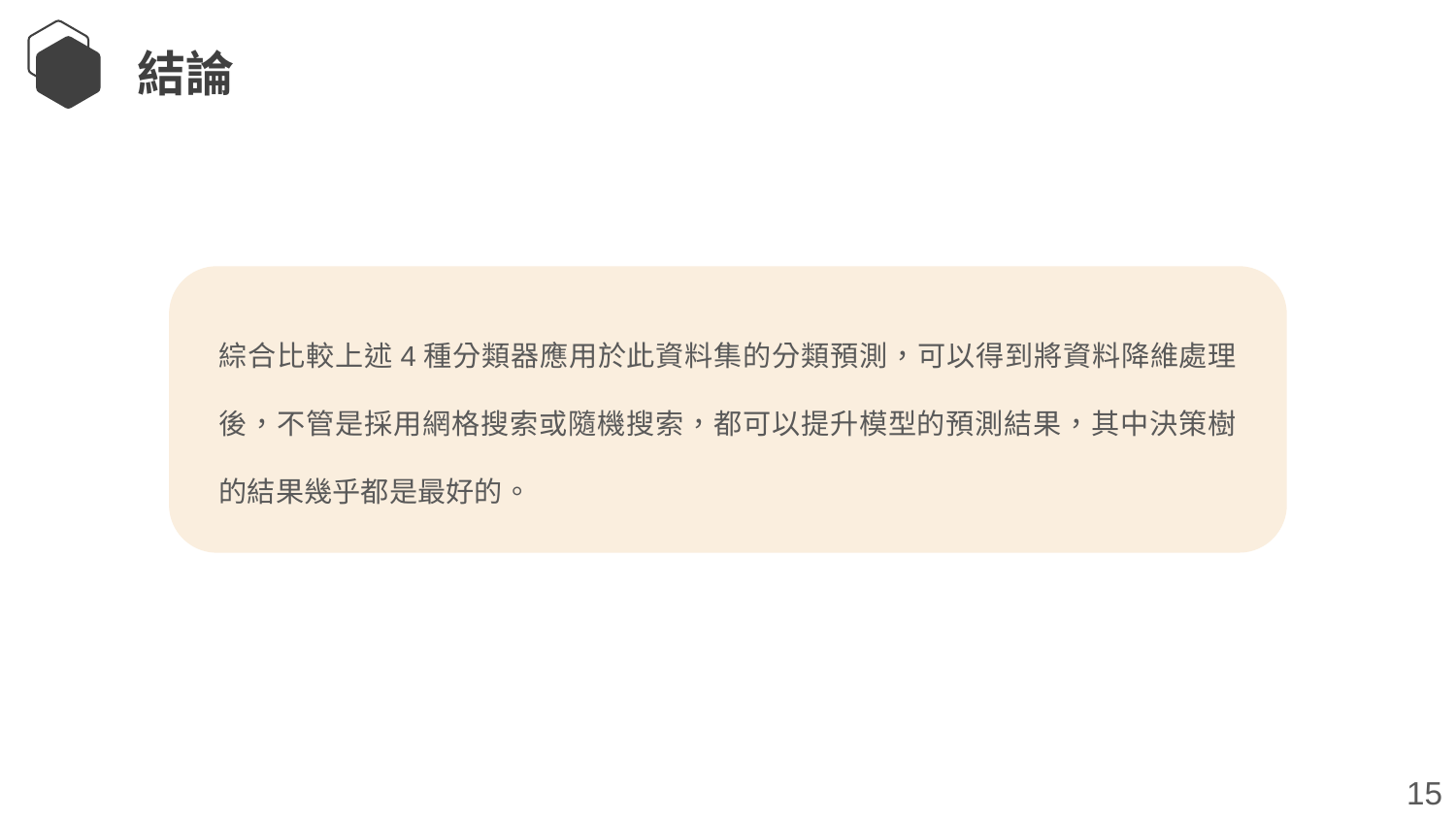

結論

綜合比較上述4種分類器應用於此資料集的分類預測，可以得到將資料降維處理後，不管是採用網格搜索或隨機搜索，都可以提升模型的預測結果，其中決策樹的結果幾乎都是最好的。
15